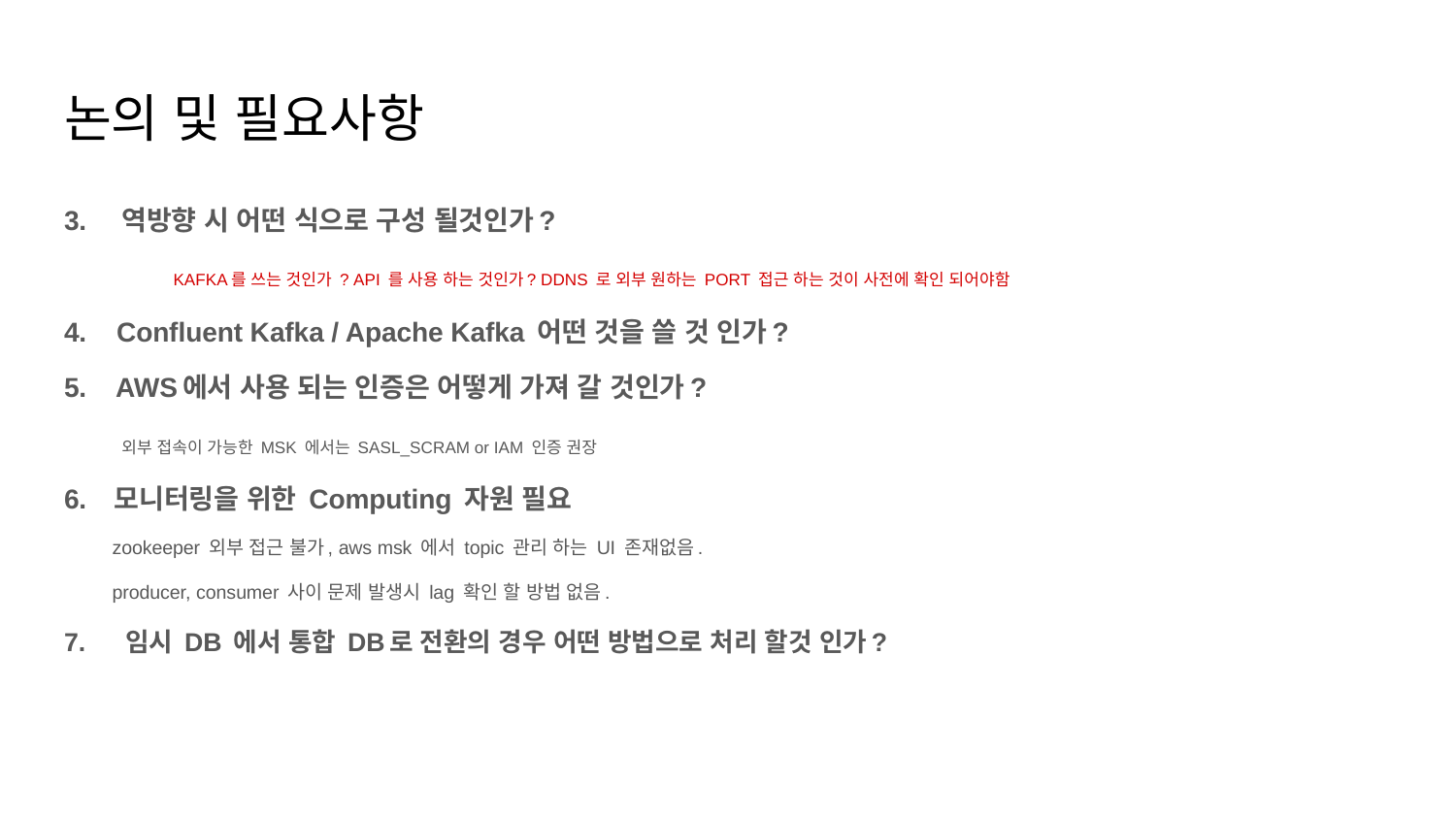

# 논의 및 필요사항
3.    역방향 시 어떤 식으로 구성 될것인가?
	KAFKA를 쓰는 것인가 ? API 를 사용 하는 것인가? DDNS 로 외부 원하는 PORT 접근 하는 것이 사전에 확인 되어야함
4.    Confluent Kafka / Apache Kafka 어떤 것을 쓸 것 인가?
5.    AWS에서 사용 되는 인증은 어떻게 가져 갈 것인가?
       외부 접속이 가능한 MSK 에서는 SASL_SCRAM or IAM 인증 권장
6.   모니터링을 위한 Computing 자원 필요
         zookeeper 외부 접근 불가, aws msk 에서 topic 관리 하는 UI 존재없음.
         producer, consumer 사이 문제 발생시 lag 확인 할 방법 없음.
7.     임시 DB 에서 통합 DB로 전환의 경우 어떤 방법으로 처리 할것 인가?